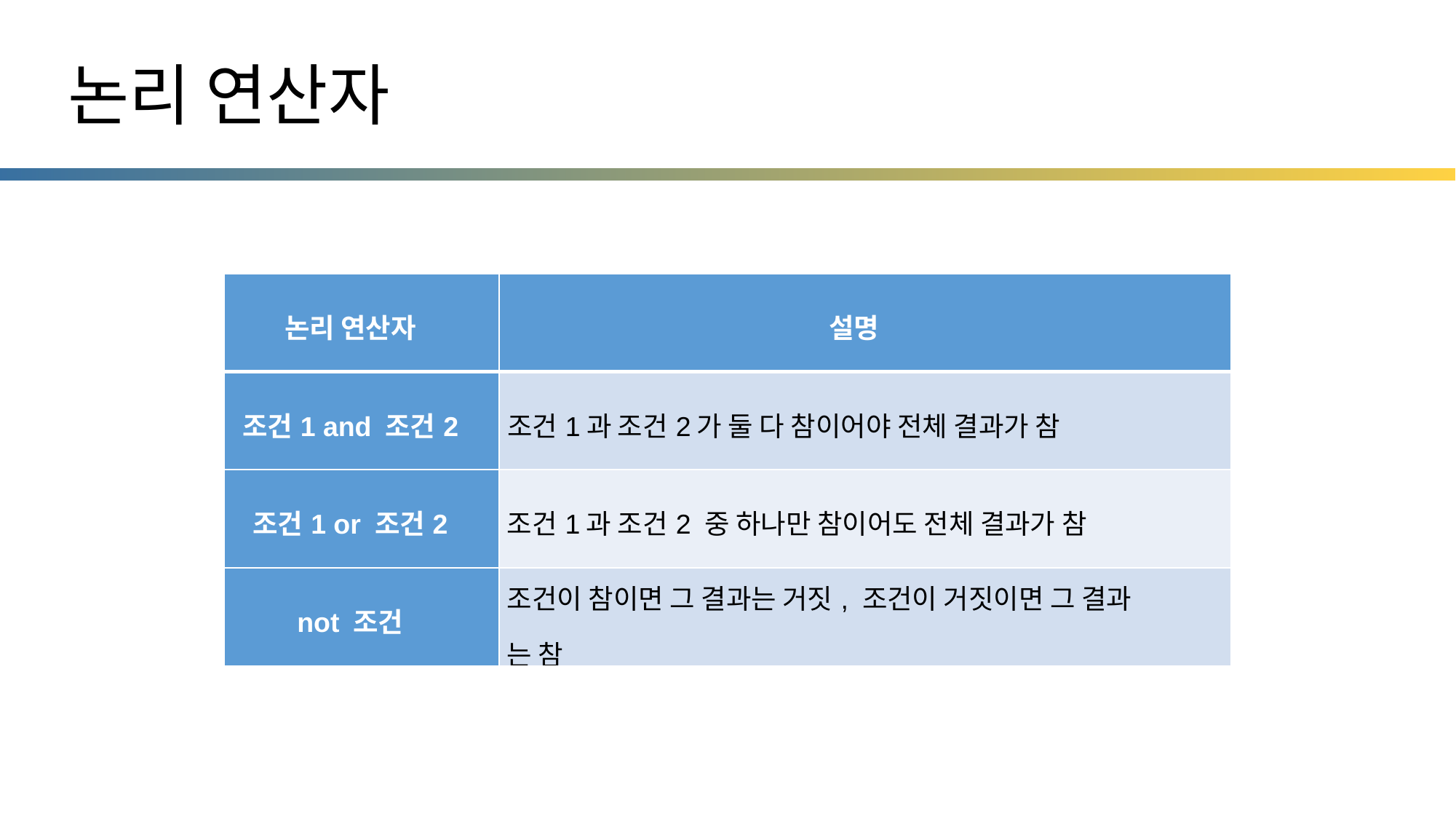

# 논리 연산자
| 논리 연산자 | 설명 |
| --- | --- |
| 조건1 and 조건2 | 조건1과 조건2가 둘 다 참이어야 전체 결과가 참 |
| 조건1 or 조건2 | 조건1과 조건2 중 하나만 참이어도 전체 결과가 참 |
| not 조건 | 조건이 참이면 그 결과는 거짓, 조건이 거짓이면 그 결과 는 참 |